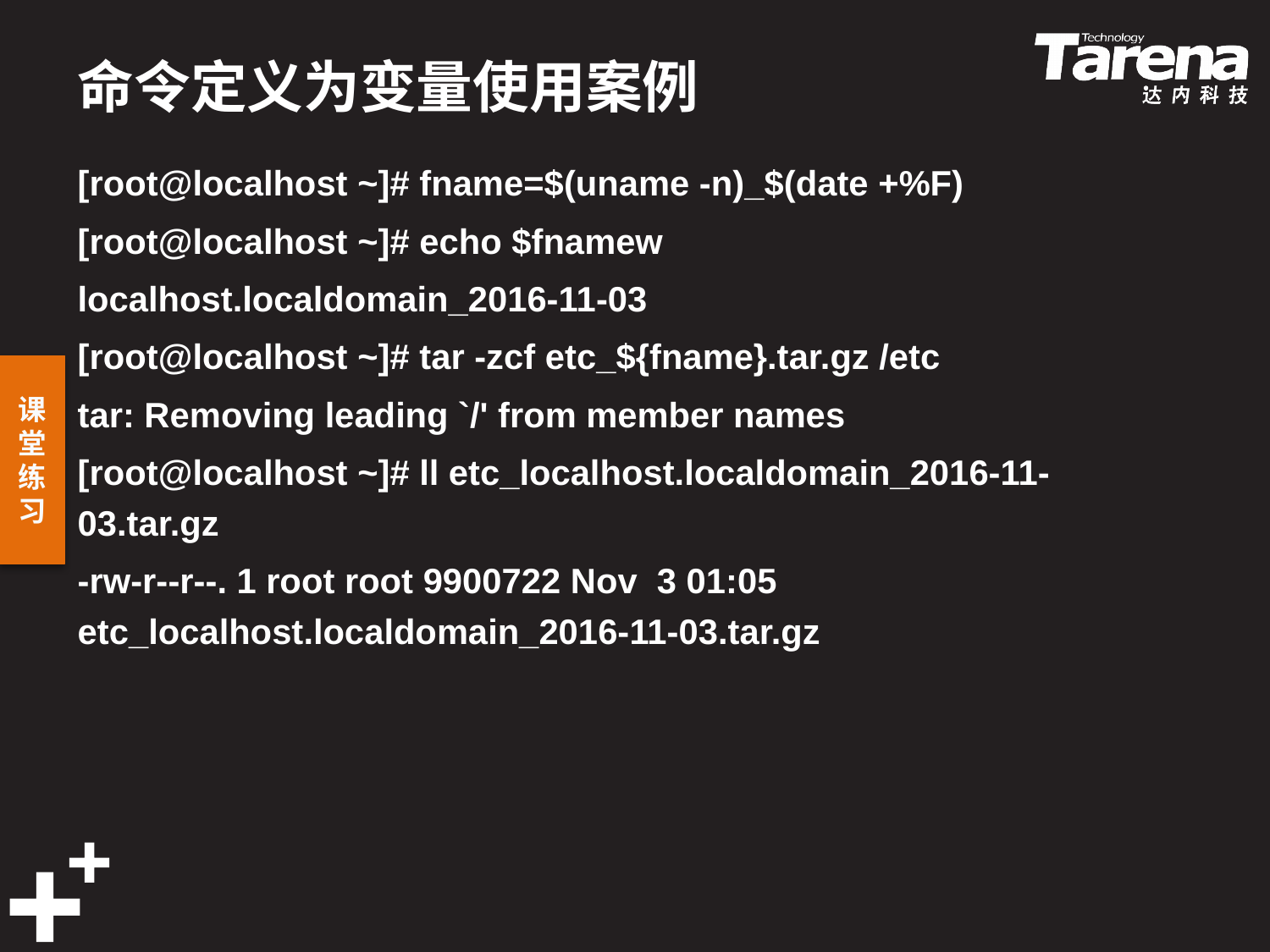

# 命令定义为变量使用案例
[root@localhost ~]# fname=$(uname -n)_$(date +%F)
[root@localhost ~]# echo $fnamew
localhost.localdomain_2016-11-03
[root@localhost ~]# tar -zcf etc_${fname}.tar.gz /etc
tar: Removing leading `/' from member names
[root@localhost ~]# ll etc_localhost.localdomain_2016-11-03.tar.gz
-rw-r--r--. 1 root root 9900722 Nov  3 01:05 etc_localhost.localdomain_2016-11-03.tar.gz